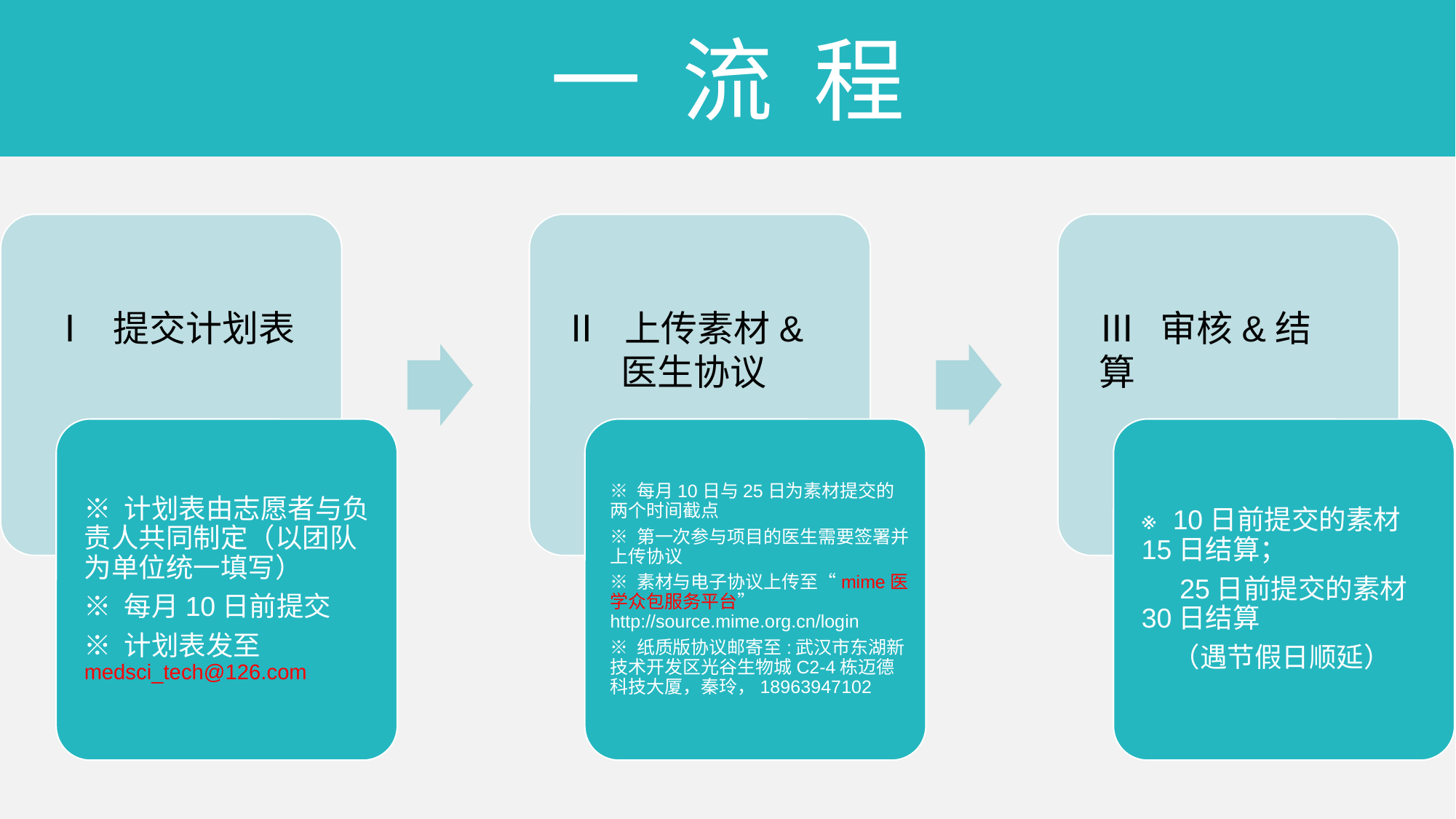

一  流  程
※ 计划表由志愿者与负责人共同制定（以团队为单位统一填写）
※ 每月10日前提交
※ 计划表发至medsci_tech@126.com

※ 每月10日与25日为素材提交的两个时间截点
※ 第一次参与项目的医生需要签署并上传协议
※ 素材与电子协议上传至“mime医学众包服务平台” http://source.mime.org.cn/login
※ 纸质版协议邮寄至:武汉市东湖新技术开发区光谷生物城C2-4栋迈德科技大厦，秦玲，18963947102

※  10日前提交的素材15日结算；
     25日前提交的素材30日结算
    （遇节假日顺延）
Ⅰ  提交计划表
Ⅱ  上传素材&
      医生协议
Ⅲ  审核&结算